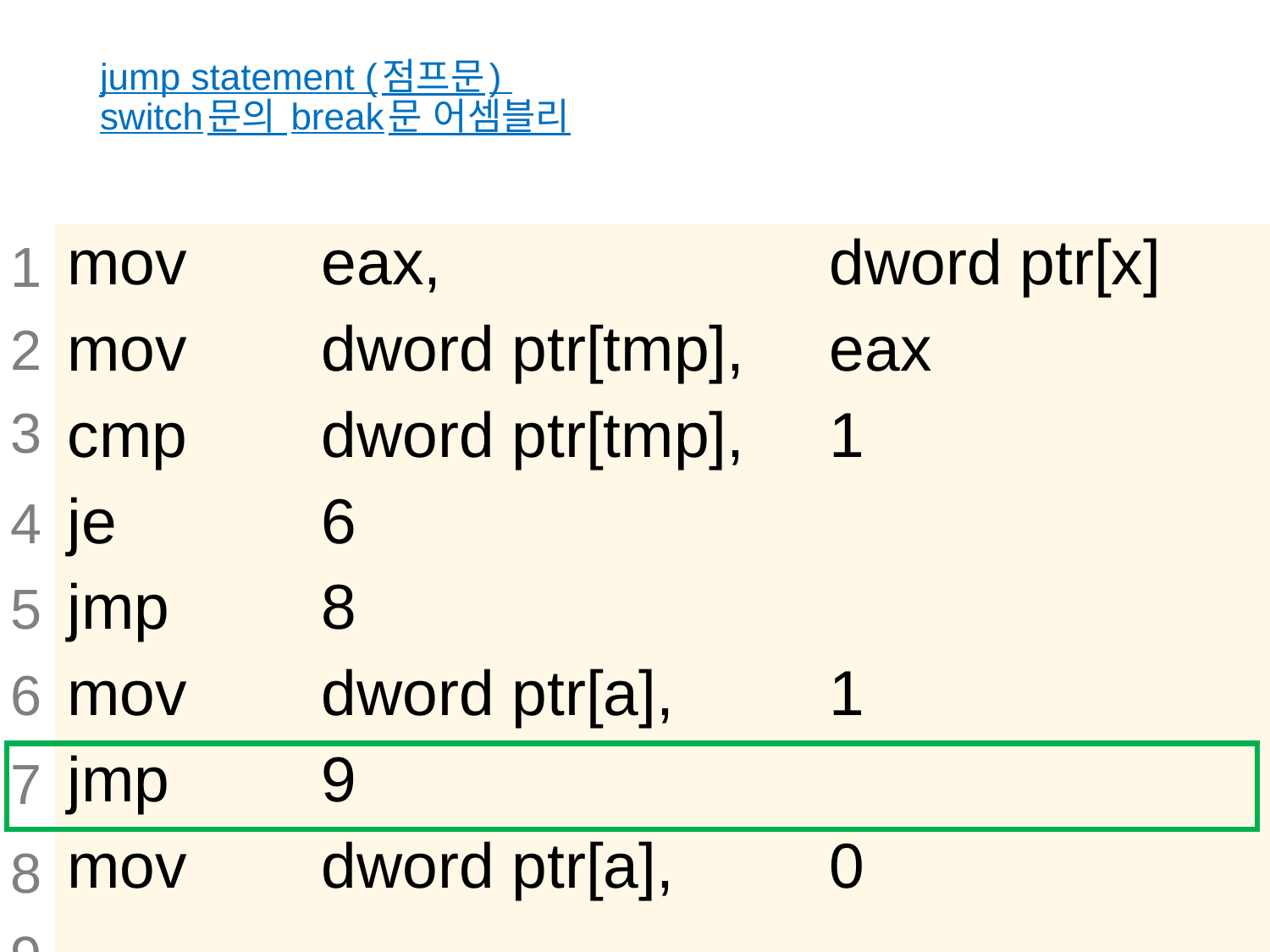

# jump statement (점프문) switch문의 break문 어셈블리
mov		eax,				dword ptr[x]
mov		dword ptr[tmp],	eax
cmp		dword ptr[tmp],	1
je		6
jmp		8
mov		dword ptr[a],		1
jmp		9
mov		dword ptr[a],		0
1
2
3
4
5
6

7
8
9